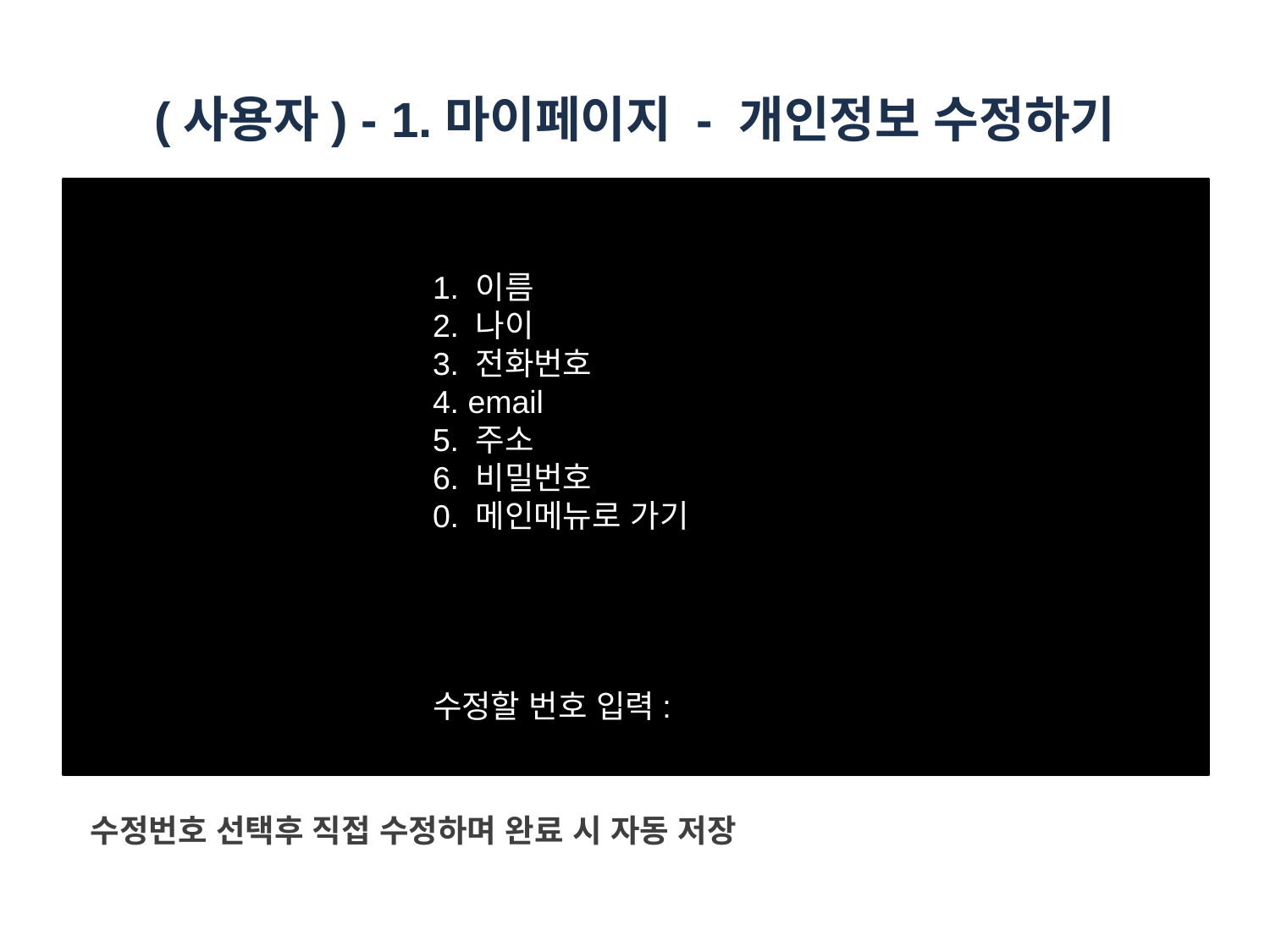

# (사용자) - 1.마이페이지 - 개인정보 수정하기

1. 이름
2. 나이
3. 전화번호
4. email
5. 주소
6. 비밀번호
0. 메인메뉴로 가기

수정할 번호 입력:
수정번호 선택후 직접 수정하며 완료 시 자동 저장